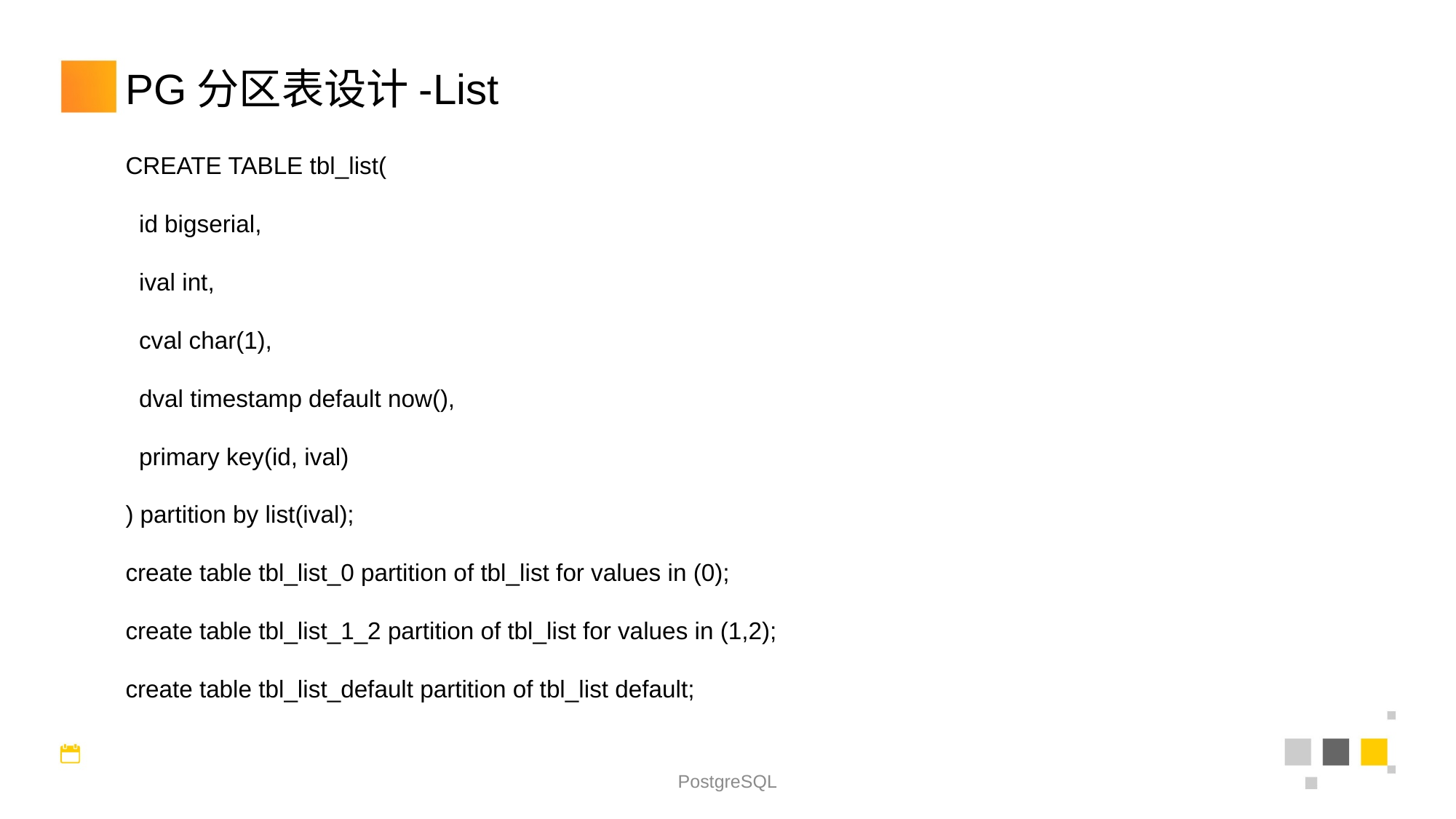

PG分区表设计-List
CREATE TABLE tbl_list(
  id bigserial,
  ival int,
  cval char(1),
  dval timestamp default now(),
  primary key(id, ival)
) partition by list(ival);
create table tbl_list_0 partition of tbl_list for values in (0);
create table tbl_list_1_2 partition of tbl_list for values in (1,2);
create table tbl_list_default partition of tbl_list default;

PostgreSQL
7